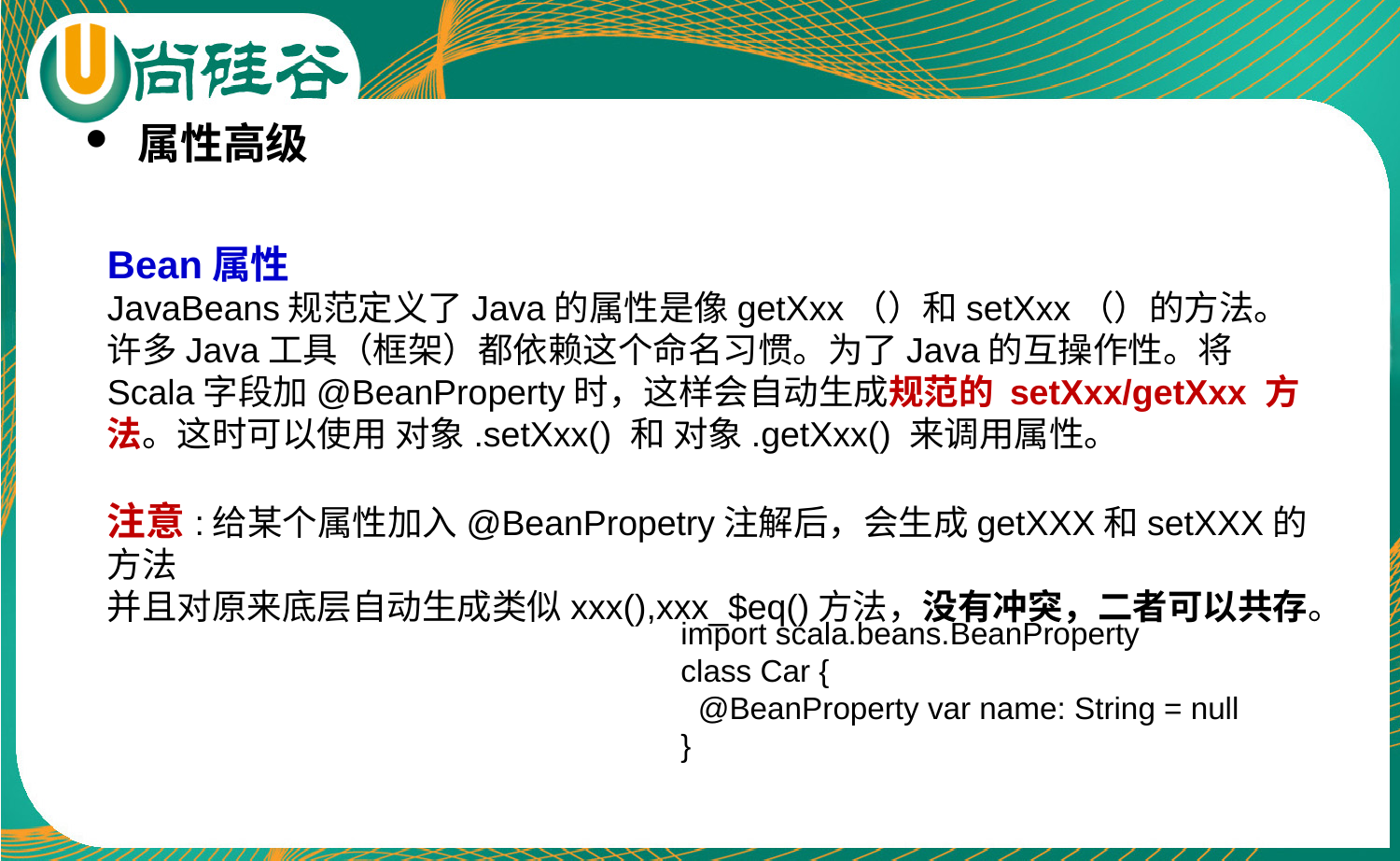

属性高级

Bean属性
JavaBeans规范定义了Java的属性是像getXxx（）和setXxx（）的方法。许多Java工具（框架）都依赖这个命名习惯。为了Java的互操作性。将Scala字段加@BeanProperty时，这样会自动生成规范的 setXxx/getXxx 方法。这时可以使用 对象.setXxx() 和 对象.getXxx() 来调用属性。

注意:给某个属性加入@BeanPropetry注解后，会生成getXXX和setXXX的方法
并且对原来底层自动生成类似xxx(),xxx_$eq()方法，没有冲突，二者可以共存。

import scala.beans.BeanProperty
class Car {
  @BeanProperty var name: String = null
}